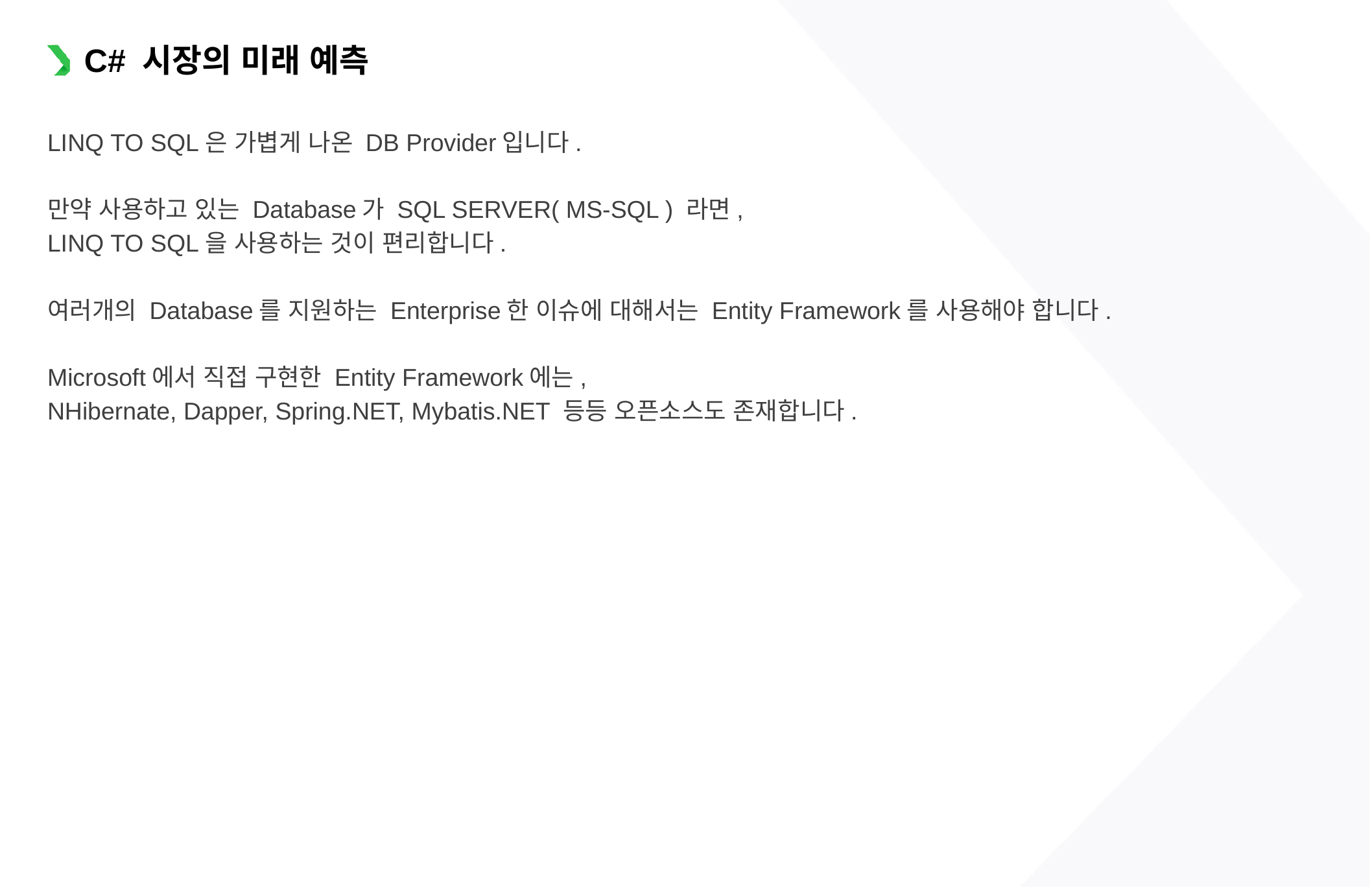

C# 시장의 미래 예측
LINQ TO SQL은 가볍게 나온 DB Provider입니다.

만약 사용하고 있는 Database가 SQL SERVER( MS-SQL ) 라면,
LINQ TO SQL을 사용하는 것이 편리합니다.

여러개의 Database를 지원하는 Enterprise한 이슈에 대해서는 Entity Framework를 사용해야 합니다.

Microsoft에서 직접 구현한 Entity Framework에는,
NHibernate, Dapper, Spring.NET, Mybatis.NET 등등 오픈소스도 존재합니다.